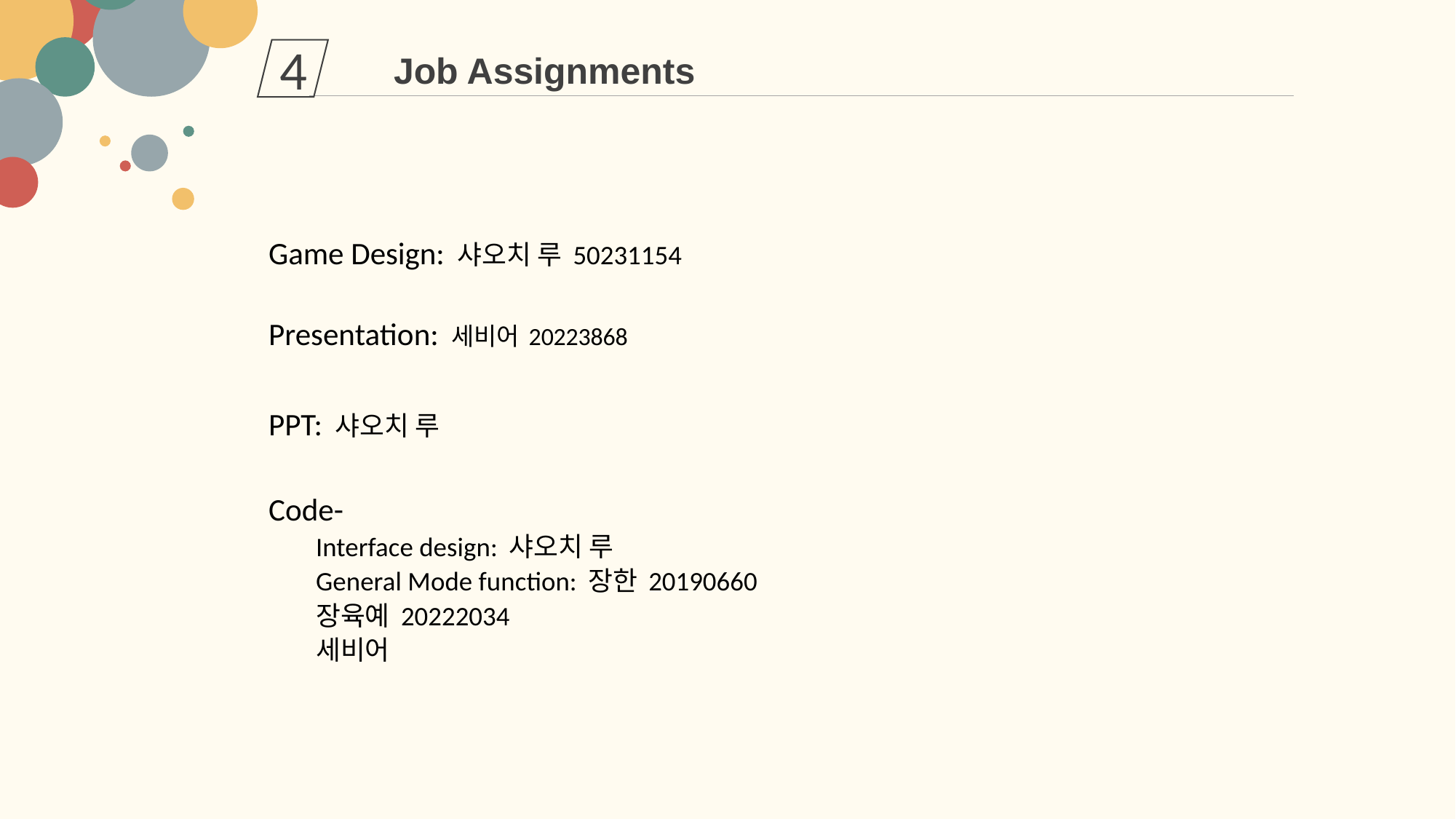

4
Job Assignments
Game Design: 샤오치 루 50231154

Presentation: 세비어 20223868

PPT: 샤오치 루

Code-
Interface design: 샤오치 루
General Mode function: 장한 20190660
장육예 20222034
세비어